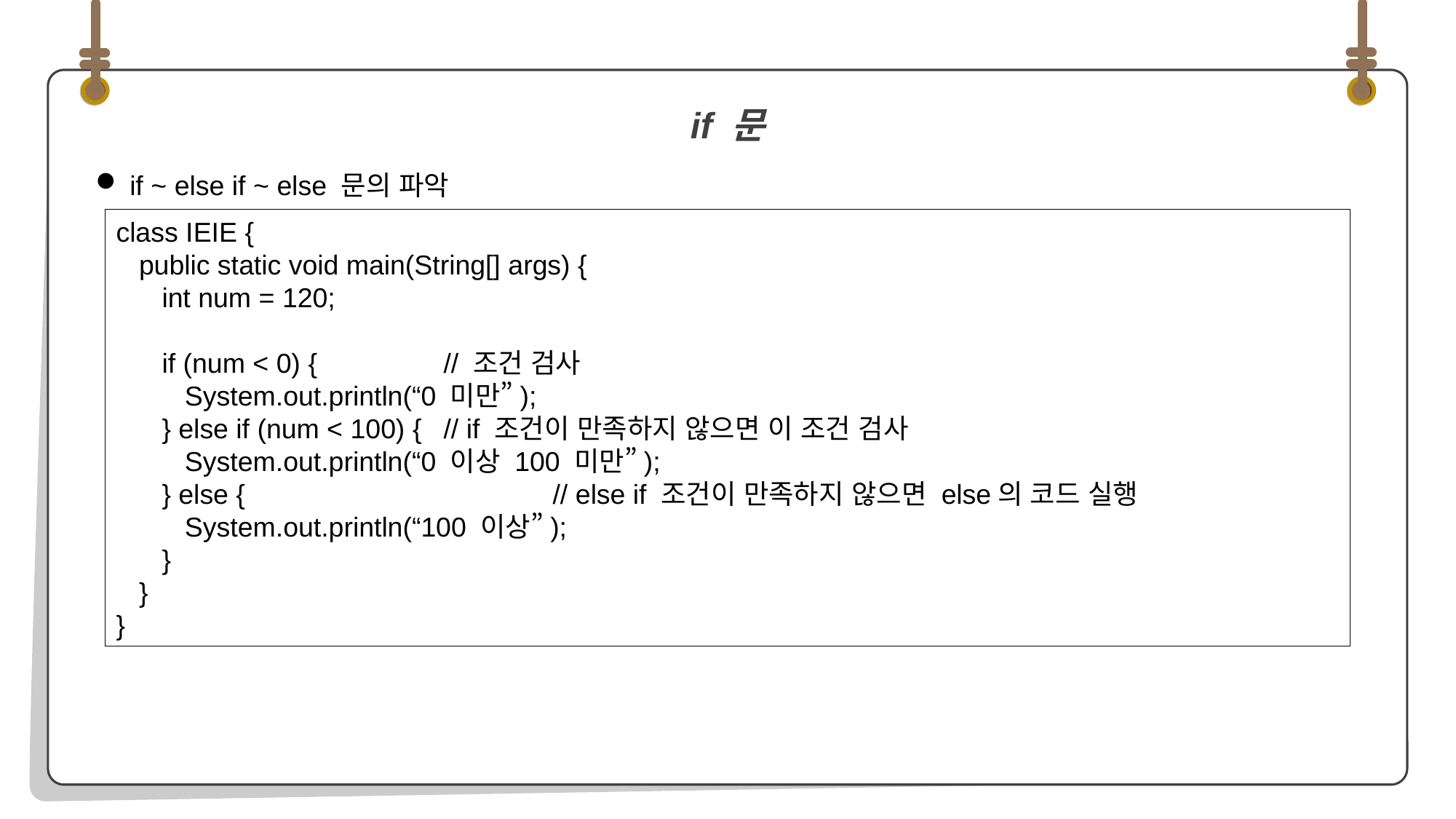

if ~ else if ~ else 문의 파악
if 문

class IEIE {
   public static void main(String[] args) {
      int num = 120;

      if (num < 0) {		// 조건 검사
         System.out.println(“0 미만”);
      } else if (num < 100) {	// if 조건이 만족하지 않으면 이 조건 검사
         System.out.println(“0 이상 100 미만”);
      } else {			// else if 조건이 만족하지 않으면 else의 코드 실행
         System.out.println(“100 이상”);
      }
   }
}